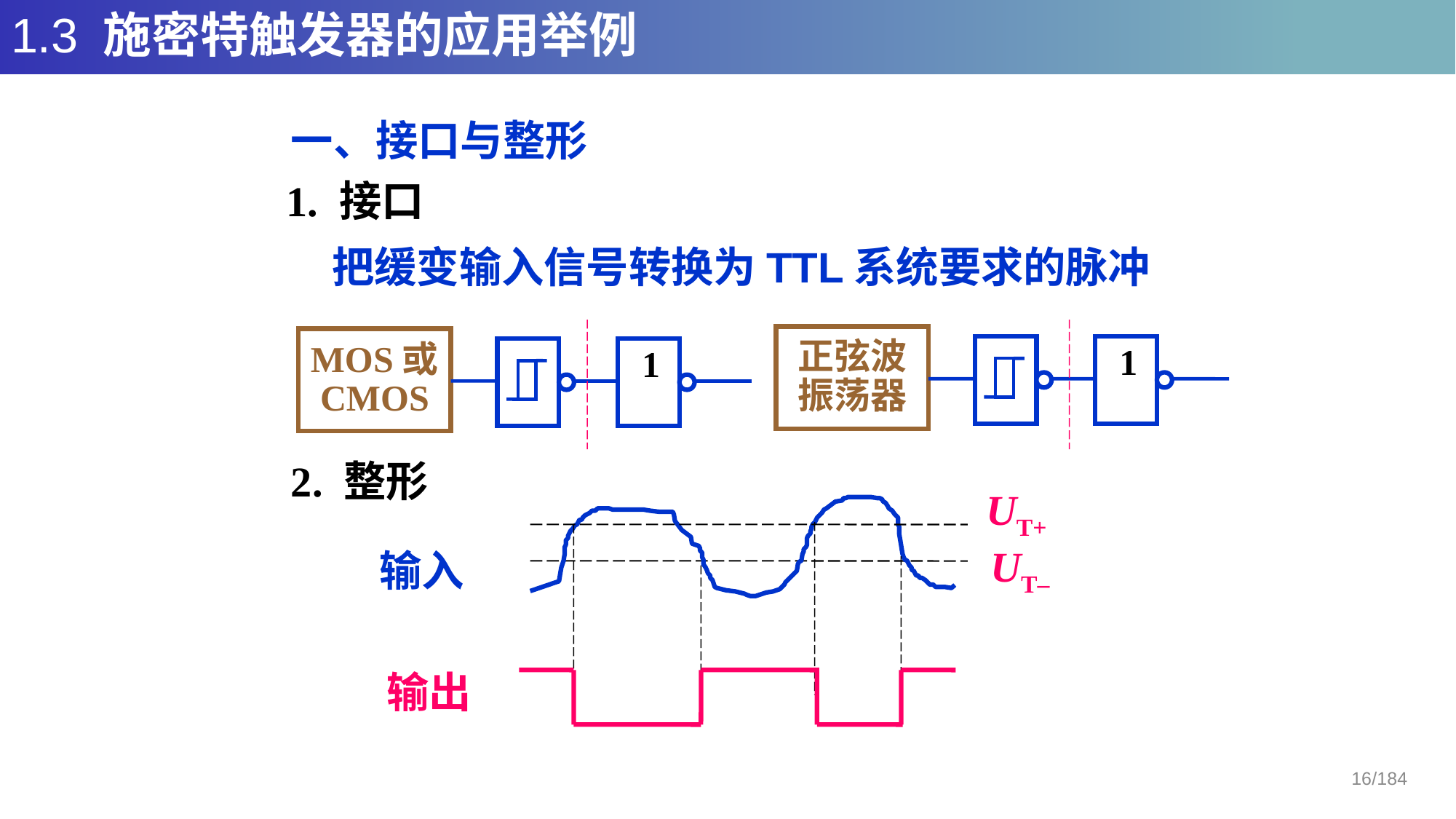

# 1.3 施密特触发器的应用举例
一、接口与整形
1. 接口
把缓变输入信号转换为TTL系统要求的脉冲

正弦波
振荡器
1

MOS或
CMOS
1

2. 整形
UT+

UT–
输入

输出

16/184